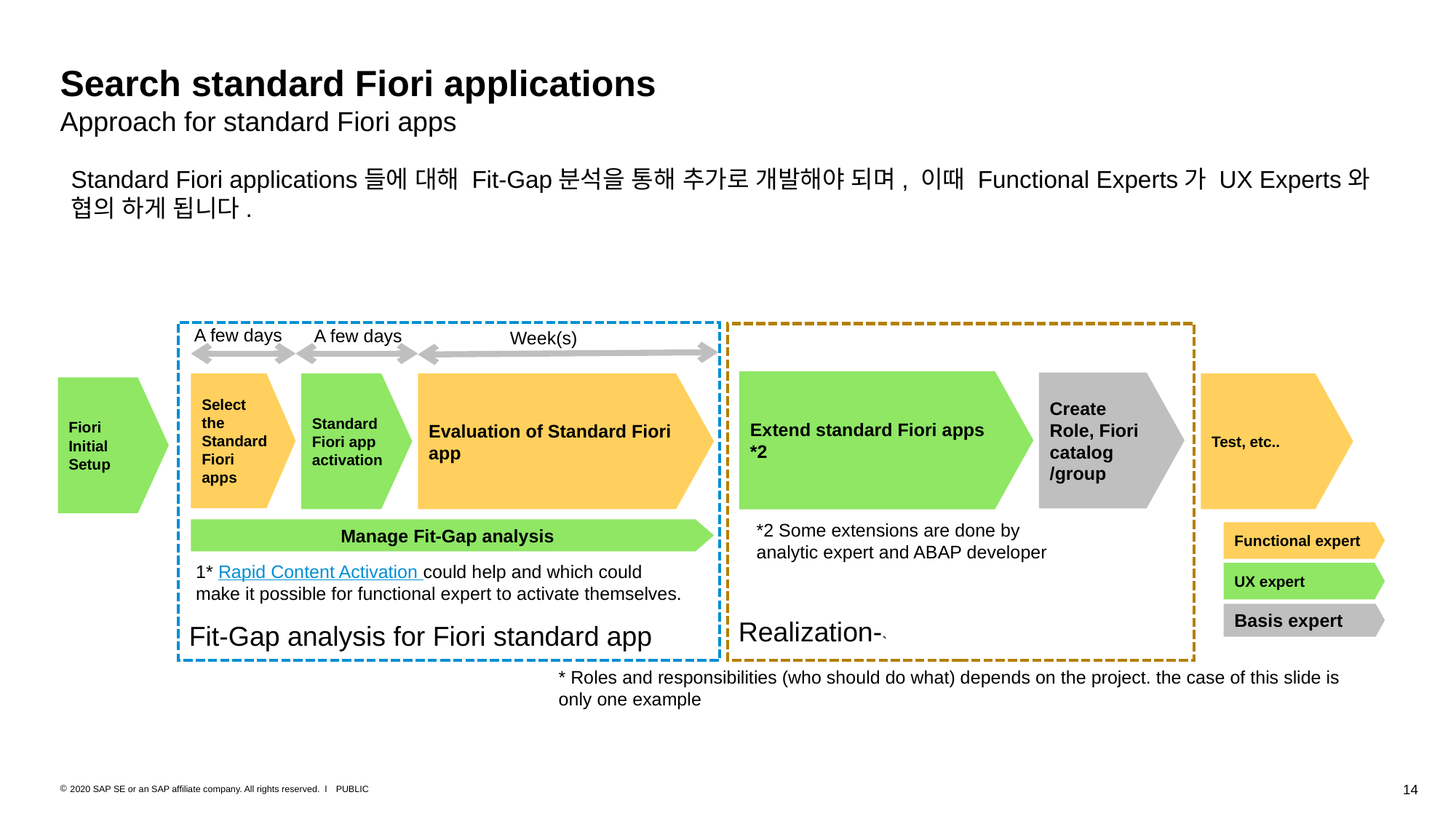

# Search standard Fiori applications Approach for standard Fiori apps
Standard Fiori applications들에 대해 Fit-Gap분석을 통해 추가로 개발해야 되며, 이때 Functional Experts가 UX Experts와 협의 하게 됩니다.
Fit-Gap analysis for Fiori standard app
A few days
Realization-`
A few days
Week(s)
Extend standard Fiori apps *2
Create Role, Fiori catalog /group
Evaluation of Standard Fiori app
Test, etc..
Select the Standard Fiori apps
Standard Fiori app activation
Fiori Initial Setup
*2 Some extensions are done by analytic expert and ABAP developer
Manage Fit-Gap analysis
Functional expert
1* Rapid Content Activation could help and which could make it possible for functional expert to activate themselves.
UX expert
Basis expert
* Roles and responsibilities (who should do what) depends on the project. the case of this slide is only one example